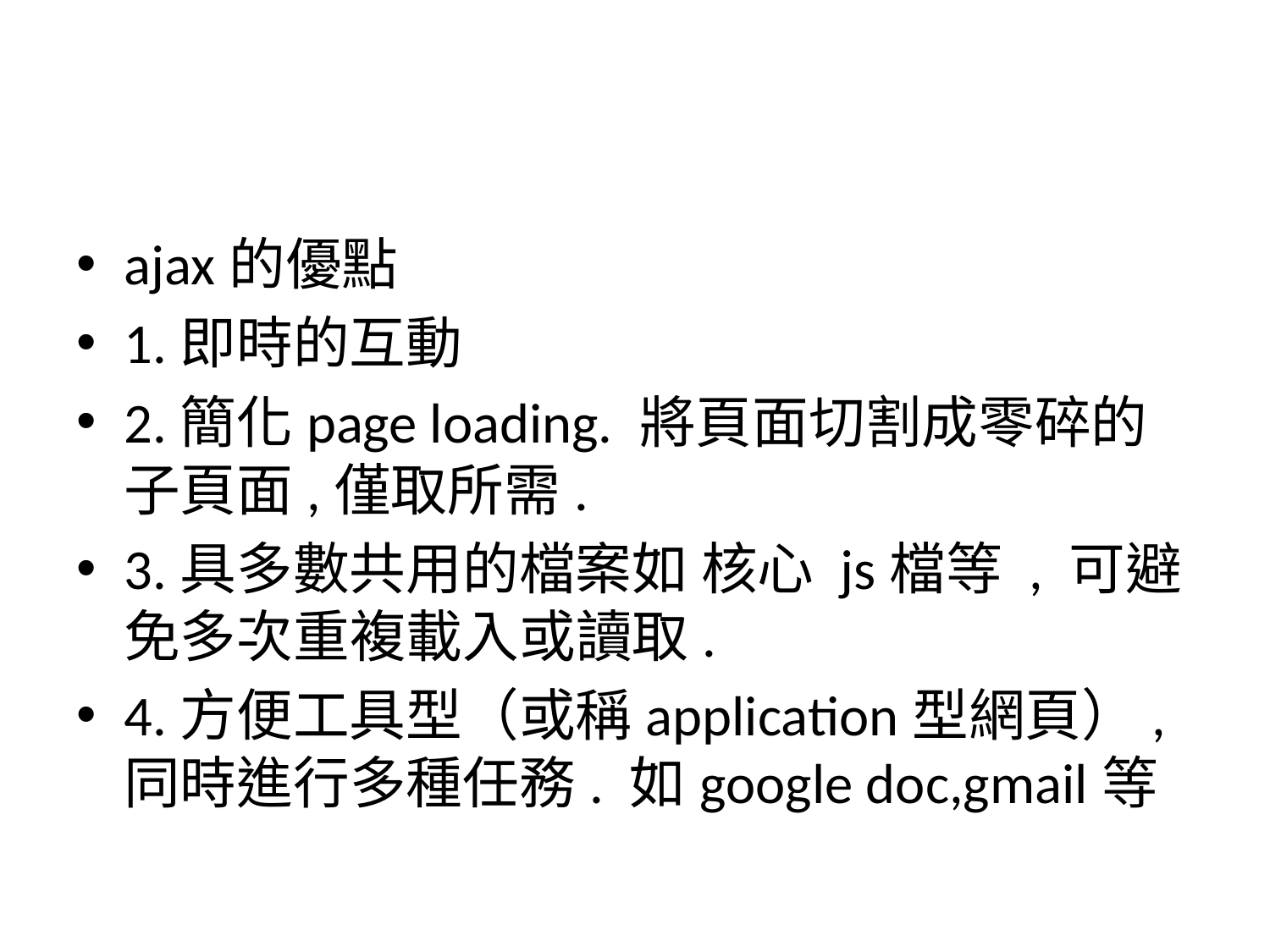

#
ajax的優點
1.即時的互動
2.簡化page loading. 將頁面切割成零碎的子頁面,僅取所需.
3.具多數共用的檔案如 核心 js檔等 , 可避免多次重複載入或讀取.
4.方便工具型（或稱application型網頁）,同時進行多種任務. 如google doc,gmail等